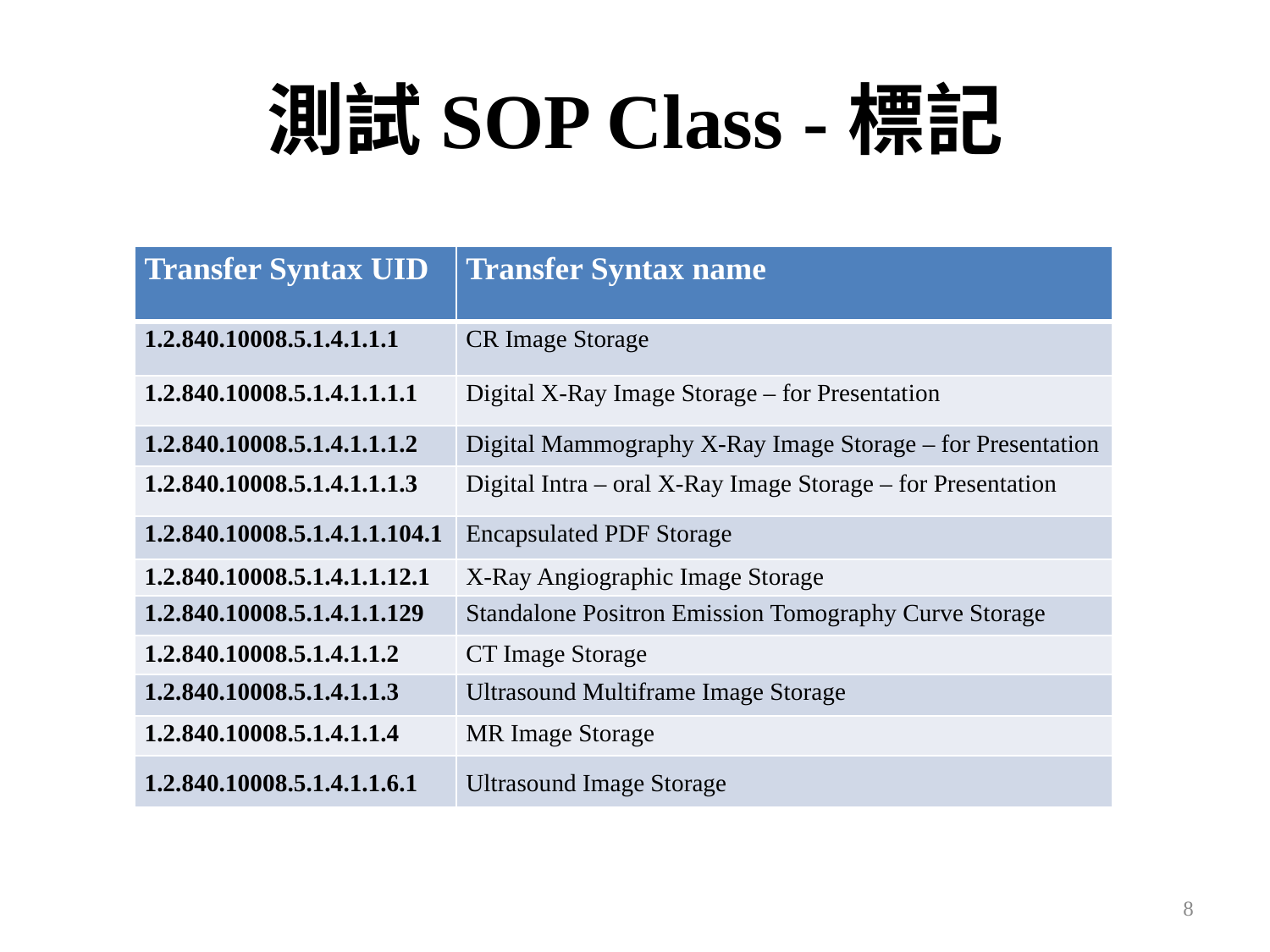

# 測試SOP Class -標記
| Transfer Syntax UID | Transfer Syntax name |
| --- | --- |
| 1.2.840.10008.5.1.4.1.1.1 | CR Image Storage |
| 1.2.840.10008.5.1.4.1.1.1.1 | Digital X-Ray Image Storage – for Presentation |
| 1.2.840.10008.5.1.4.1.1.1.2 | Digital Mammography X-Ray Image Storage – for Presentation |
| 1.2.840.10008.5.1.4.1.1.1.3 | Digital Intra – oral X-Ray Image Storage – for Presentation |
| 1.2.840.10008.5.1.4.1.1.104.1 | Encapsulated PDF Storage |
| 1.2.840.10008.5.1.4.1.1.12.1 | X-Ray Angiographic Image Storage |
| 1.2.840.10008.5.1.4.1.1.129 | Standalone Positron Emission Tomography Curve Storage |
| 1.2.840.10008.5.1.4.1.1.2 | CT Image Storage |
| 1.2.840.10008.5.1.4.1.1.3 | Ultrasound Multiframe Image Storage |
| 1.2.840.10008.5.1.4.1.1.4 | MR Image Storage |
| 1.2.840.10008.5.1.4.1.1.6.1 | Ultrasound Image Storage |
8